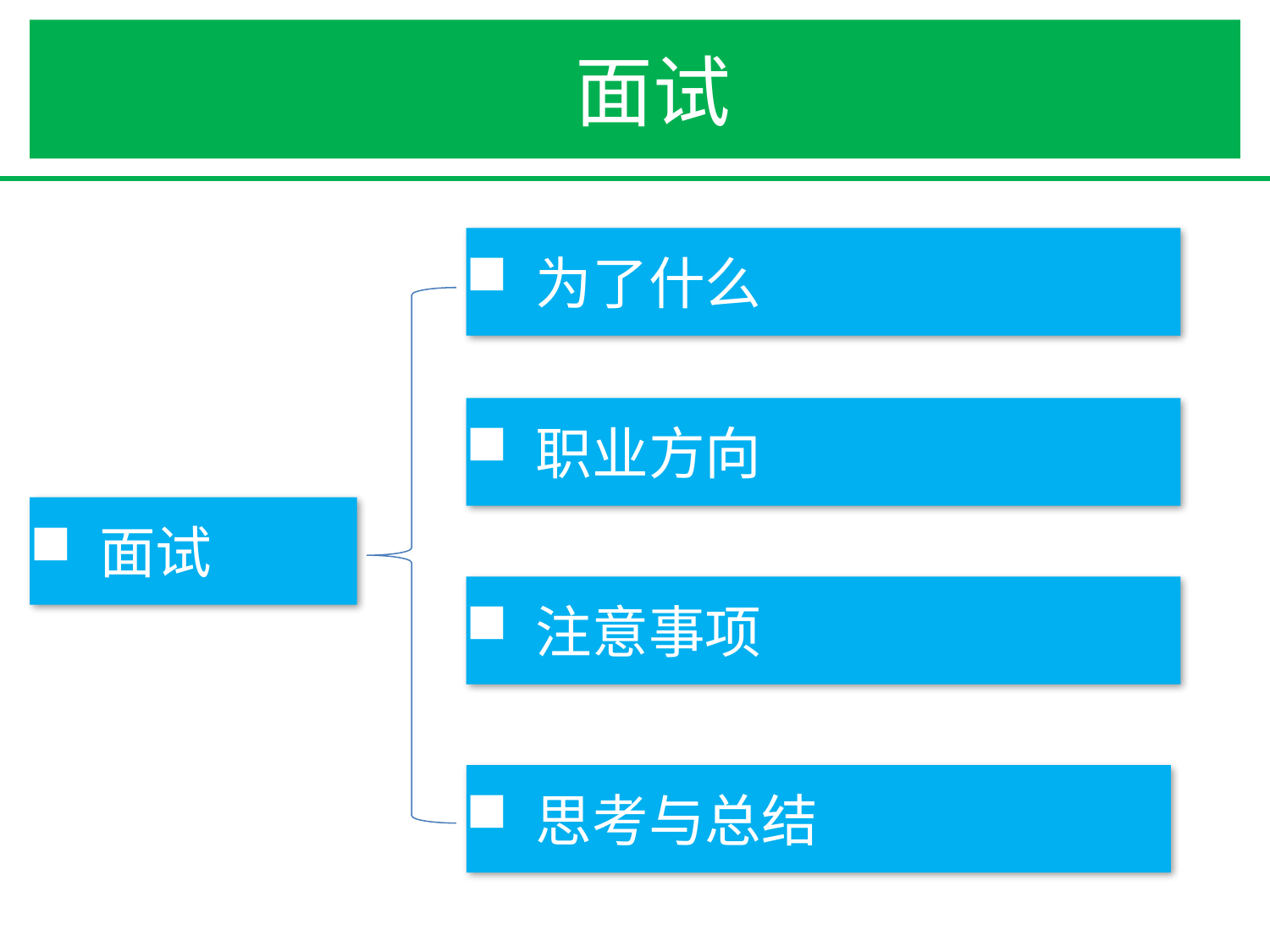

# 面试
 为了什么

 职业方向
 面试
 注意事项
 思考与总结